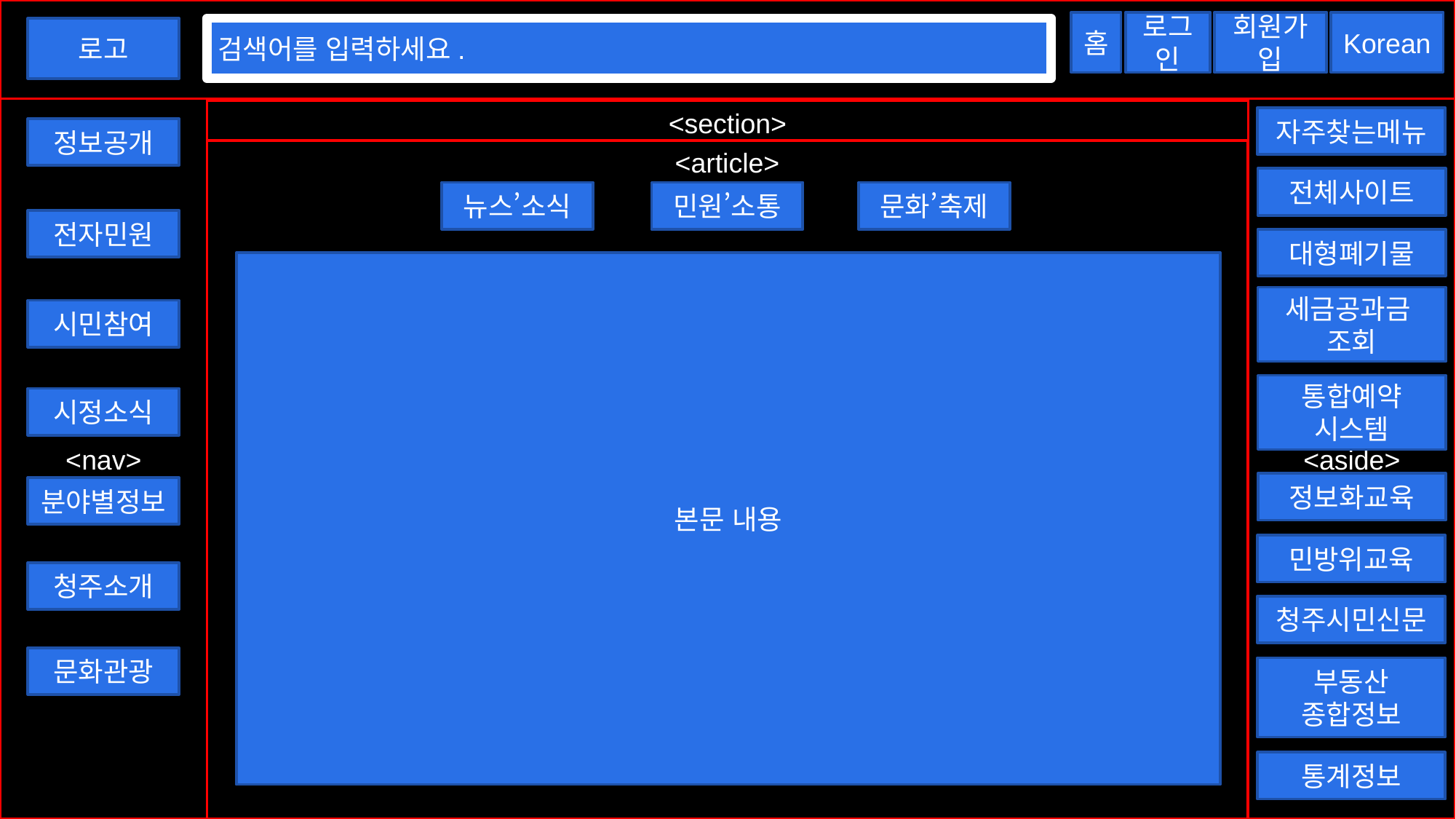

<header>
홈
로그인
회원가입
Korean
로고
검색어를 입력하세요.
<nav>
<aside>
<section>
자주찾는메뉴
정보공개
<article>
전체사이트
뉴스’소식
민원’소통
문화’축제
전자민원
대형폐기물
본문 내용
세금공과금
조회
시민참여
통합예약
시스템
시정소식
정보화교육
분야별정보
민방위교육
청주소개
청주시민신문
문화관광
부동산
종합정보
통계정보